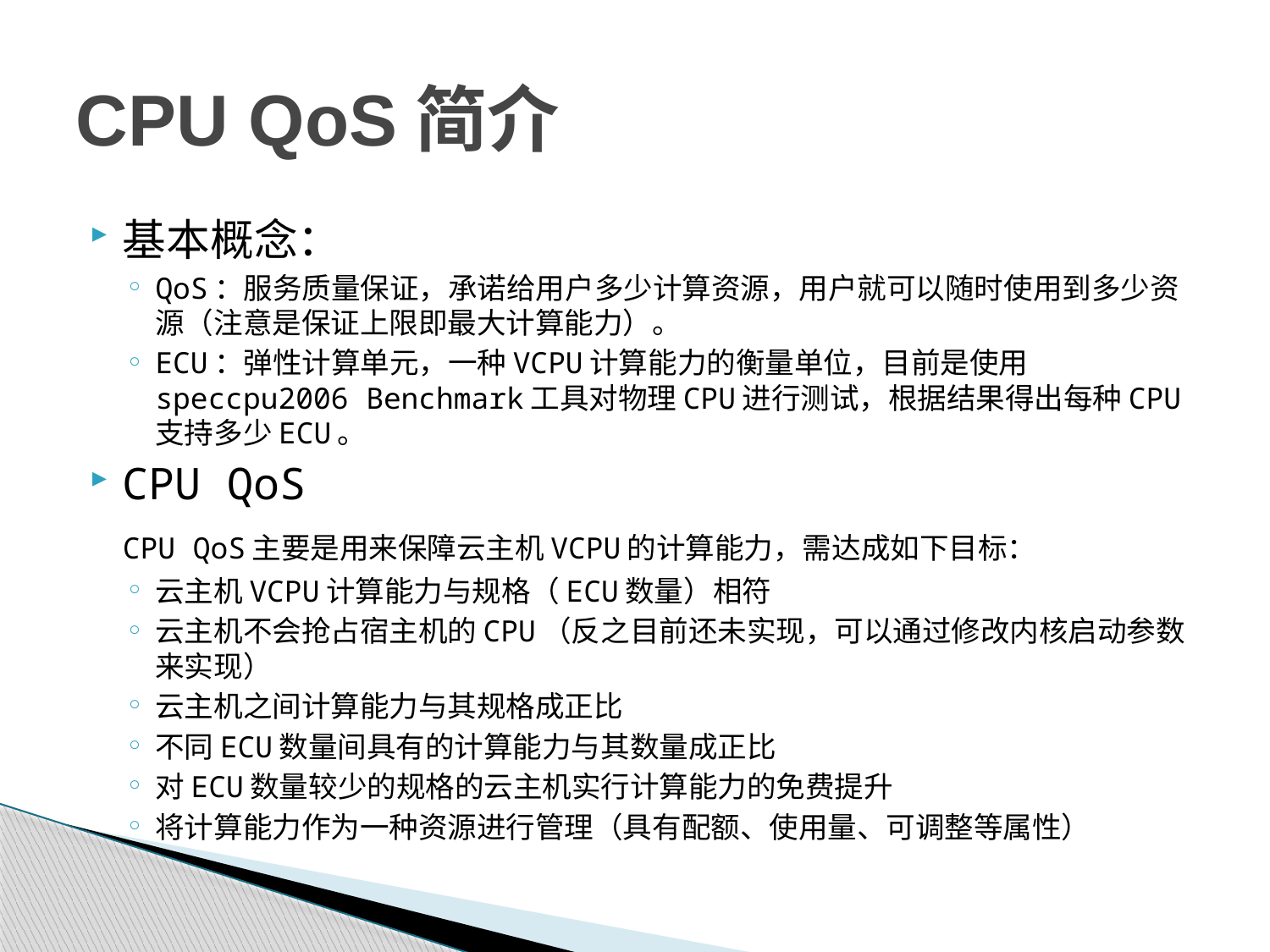

# CPU QoS简介
基本概念：
QoS：服务质量保证，承诺给用户多少计算资源，用户就可以随时使用到多少资源（注意是保证上限即最大计算能力）。
ECU：弹性计算单元，一种VCPU计算能力的衡量单位，目前是使用speccpu2006 Benchmark工具对物理CPU进行测试，根据结果得出每种CPU支持多少ECU。
CPU QoS
	CPU QoS主要是用来保障云主机VCPU的计算能力，需达成如下目标：
云主机VCPU计算能力与规格（ECU数量）相符
云主机不会抢占宿主机的CPU（反之目前还未实现，可以通过修改内核启动参数来实现）
云主机之间计算能力与其规格成正比
不同ECU数量间具有的计算能力与其数量成正比
对ECU数量较少的规格的云主机实行计算能力的免费提升
将计算能力作为一种资源进行管理（具有配额、使用量、可调整等属性）